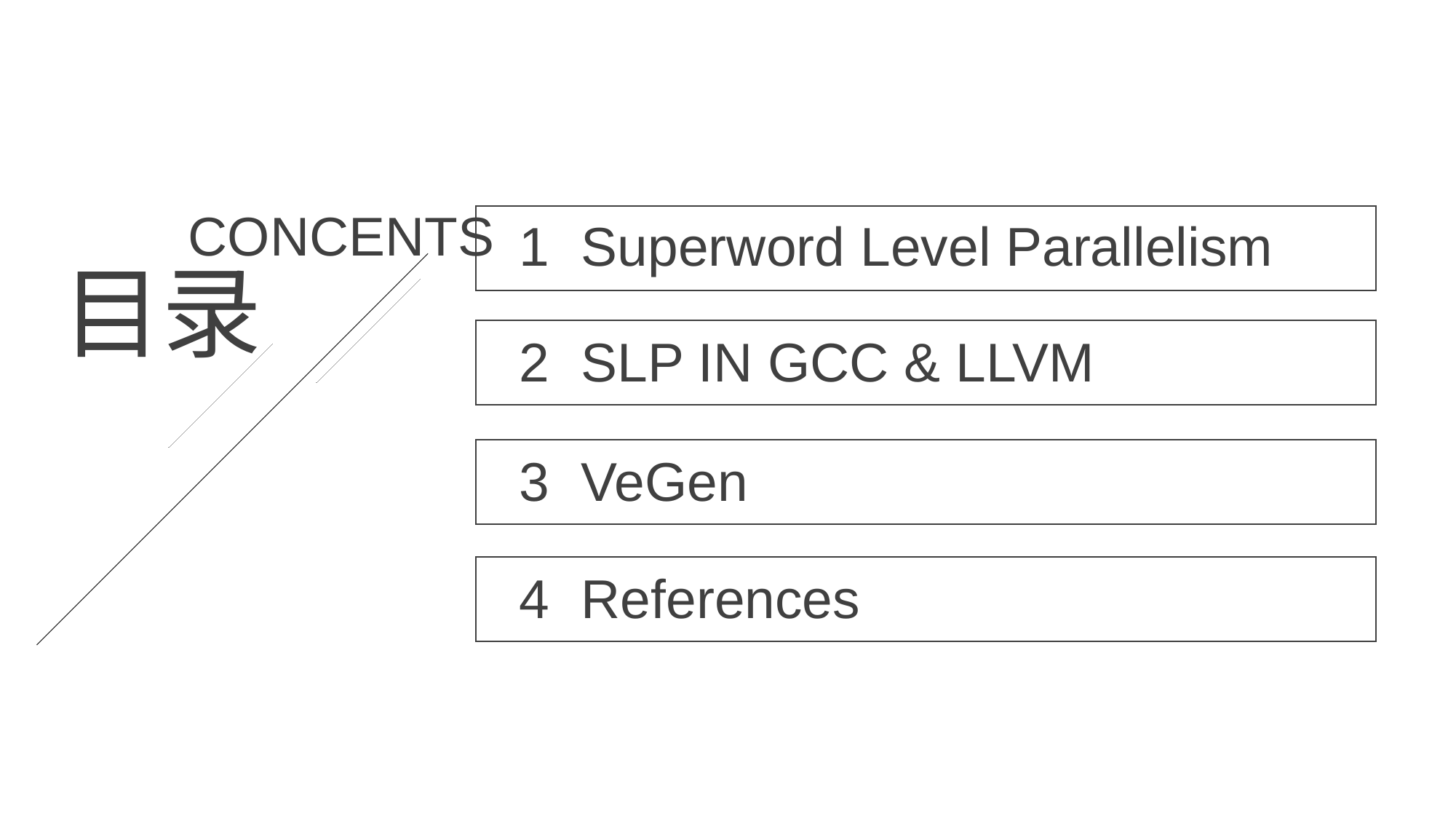

CONCENTS

Superword Level Parallelism
1
目录

SLP IN GCC & LLVM
2

VeGen
3

4
References